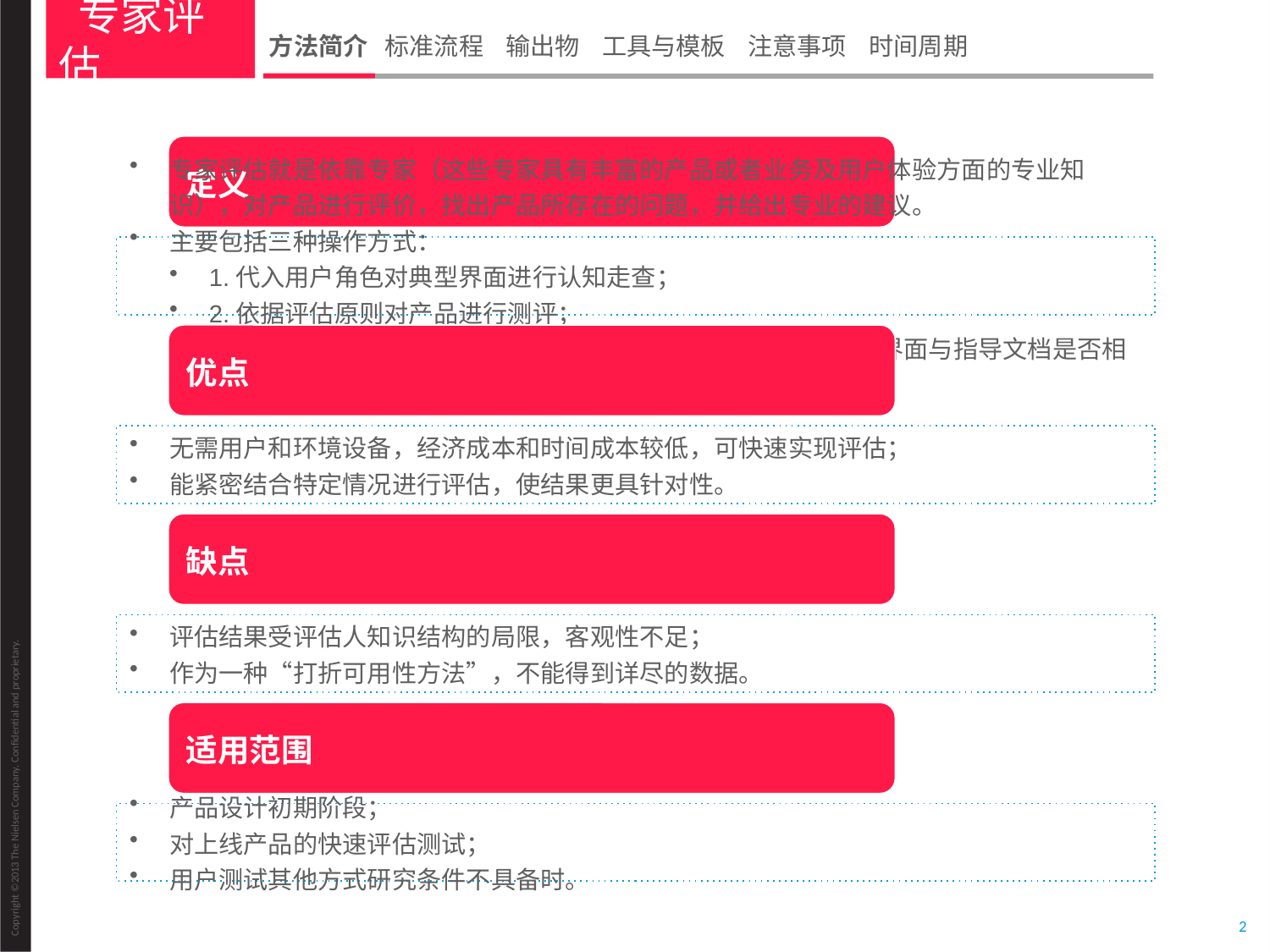

专家评估
方法简介   标准流程    输出物    工具与模板    注意事项    时间周期

定义
优点
缺点
无需用户和环境设备，经济成本和时间成本较低，可快速实现评估；
评估结果受评估人知识结构的局限，客观性不足；
能紧密结合特定情况进行评估，使结果更具针对性。
作为一种“打折可用性方法”，不能得到详尽的数据。
适用范围
产品设计初期阶段；
对上线产品的快速评估测试；
用户测试其他方式研究条件不具备时。
主要包括三种操作方式：
1.代入用户角色对典型界面进行认知走查；
2.依据评估原则对产品进行测评；